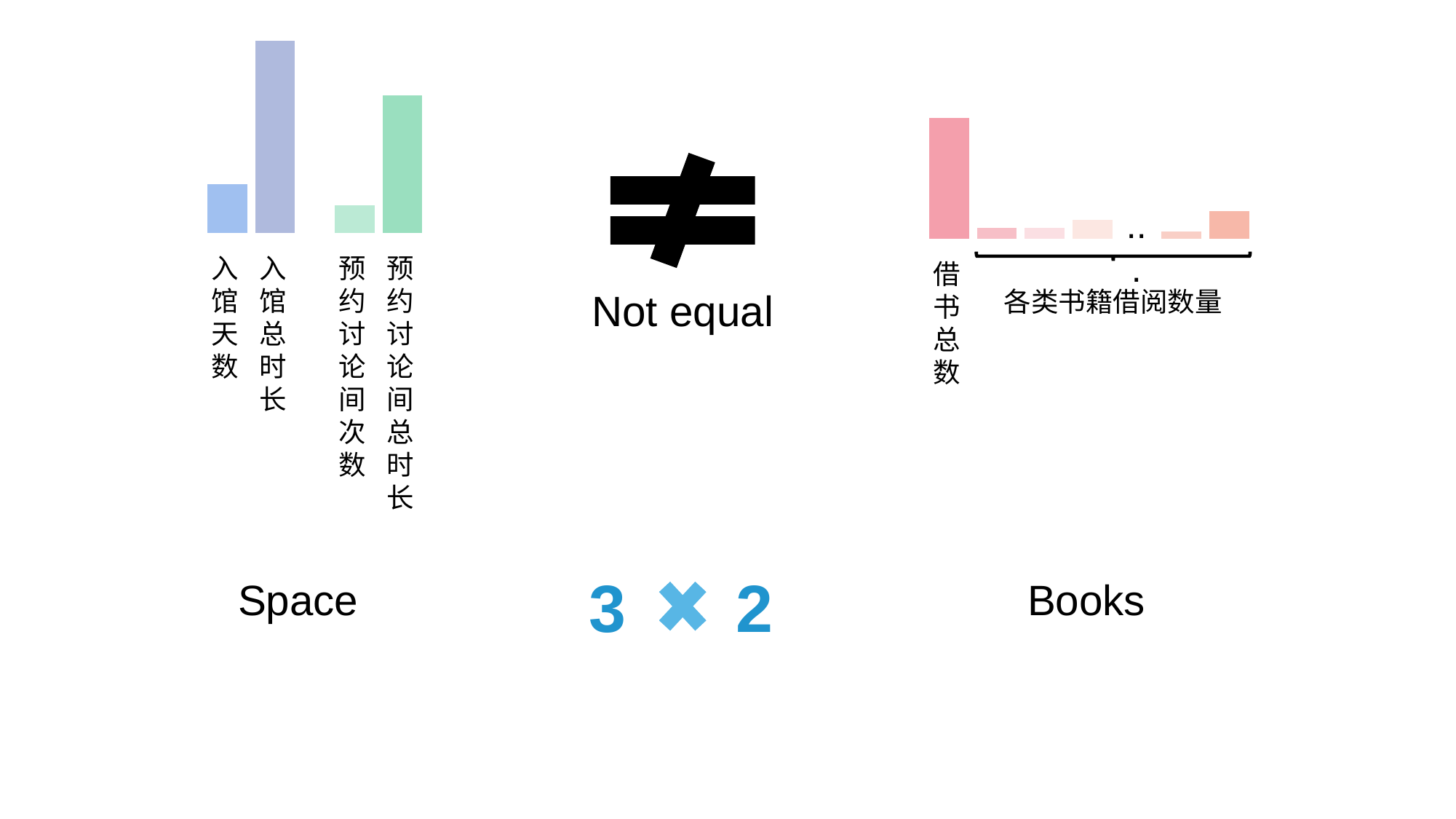

...

入馆天数
入馆总时长
预约讨论间次数
预约讨论间总时长
借书总数
Not equal
各类书籍借阅数量
2
3

Space
Books